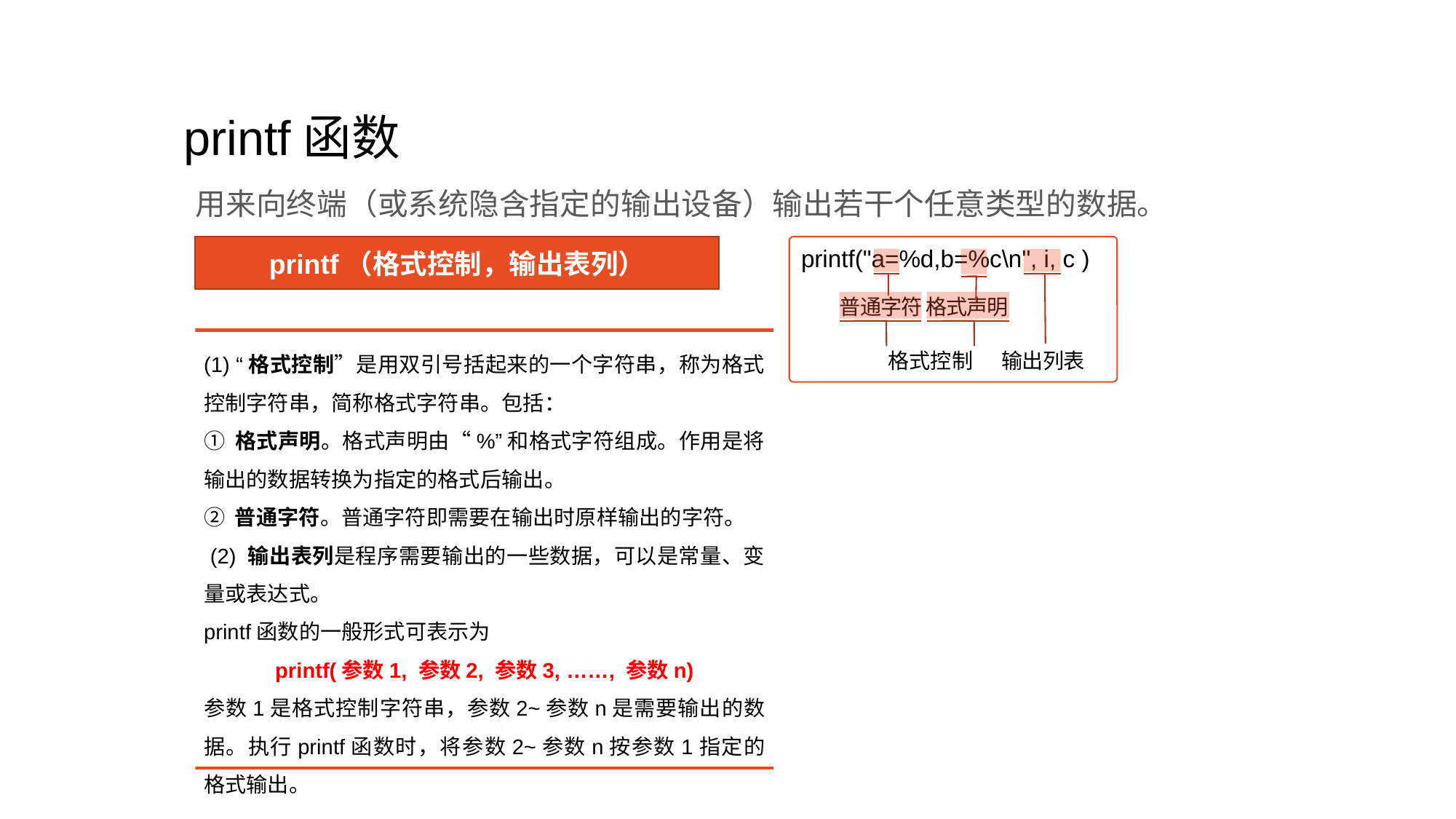

# printf函数
用来向终端（或系统隐含指定的输出设备）输出若干个任意类型的数据。
printf（格式控制，输出表列）
printf("a=%d,b=%c\n", i, c )

普通字符 格式声明
格式控制 	 输出列表
(1) “格式控制”是用双引号括起来的一个字符串，称为格式控制字符串，简称格式字符串。包括：
① 格式声明。格式声明由“%”和格式字符组成。作用是将输出的数据转换为指定的格式后输出。
② 普通字符。普通字符即需要在输出时原样输出的字符。
 (2) 输出表列是程序需要输出的一些数据，可以是常量、变量或表达式。
printf函数的一般形式可表示为
printf(参数1, 参数2, 参数3, ……, 参数n)
参数1是格式控制字符串，参数2~参数n是需要输出的数据。执行printf函数时，将参数2~参数n按参数1指定的格式输出。